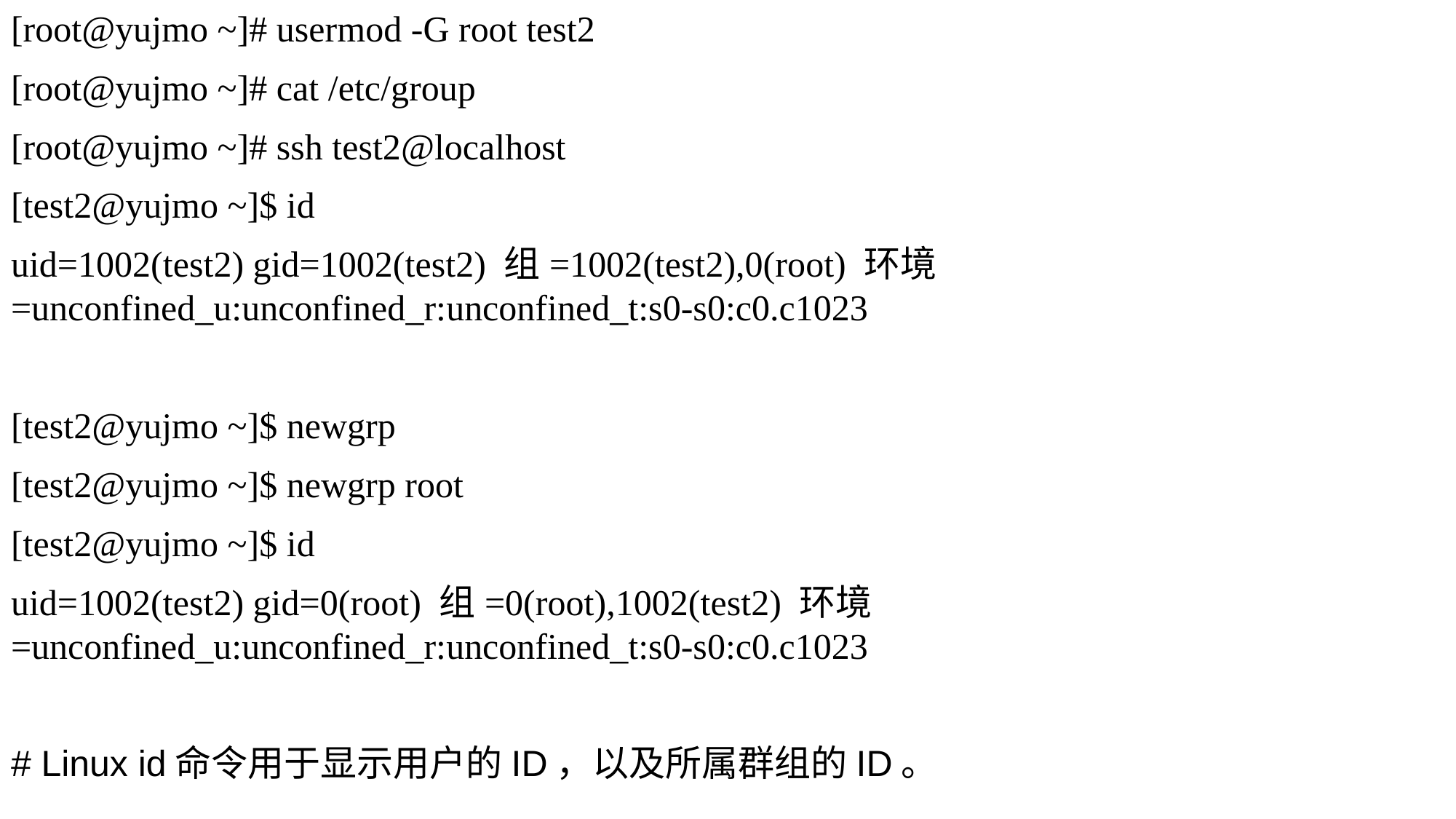

[root@yujmo ~]# usermod -G root test2
[root@yujmo ~]# cat /etc/group
[root@yujmo ~]# ssh test2@localhost
[test2@yujmo ~]$ id
uid=1002(test2) gid=1002(test2) 组=1002(test2),0(root) 环境=unconfined_u:unconfined_r:unconfined_t:s0-s0:c0.c1023

[test2@yujmo ~]$ newgrp
[test2@yujmo ~]$ newgrp root
[test2@yujmo ~]$ id
uid=1002(test2) gid=0(root) 组=0(root),1002(test2) 环境=unconfined_u:unconfined_r:unconfined_t:s0-s0:c0.c1023

# Linux id命令用于显示用户的ID，以及所属群组的ID。